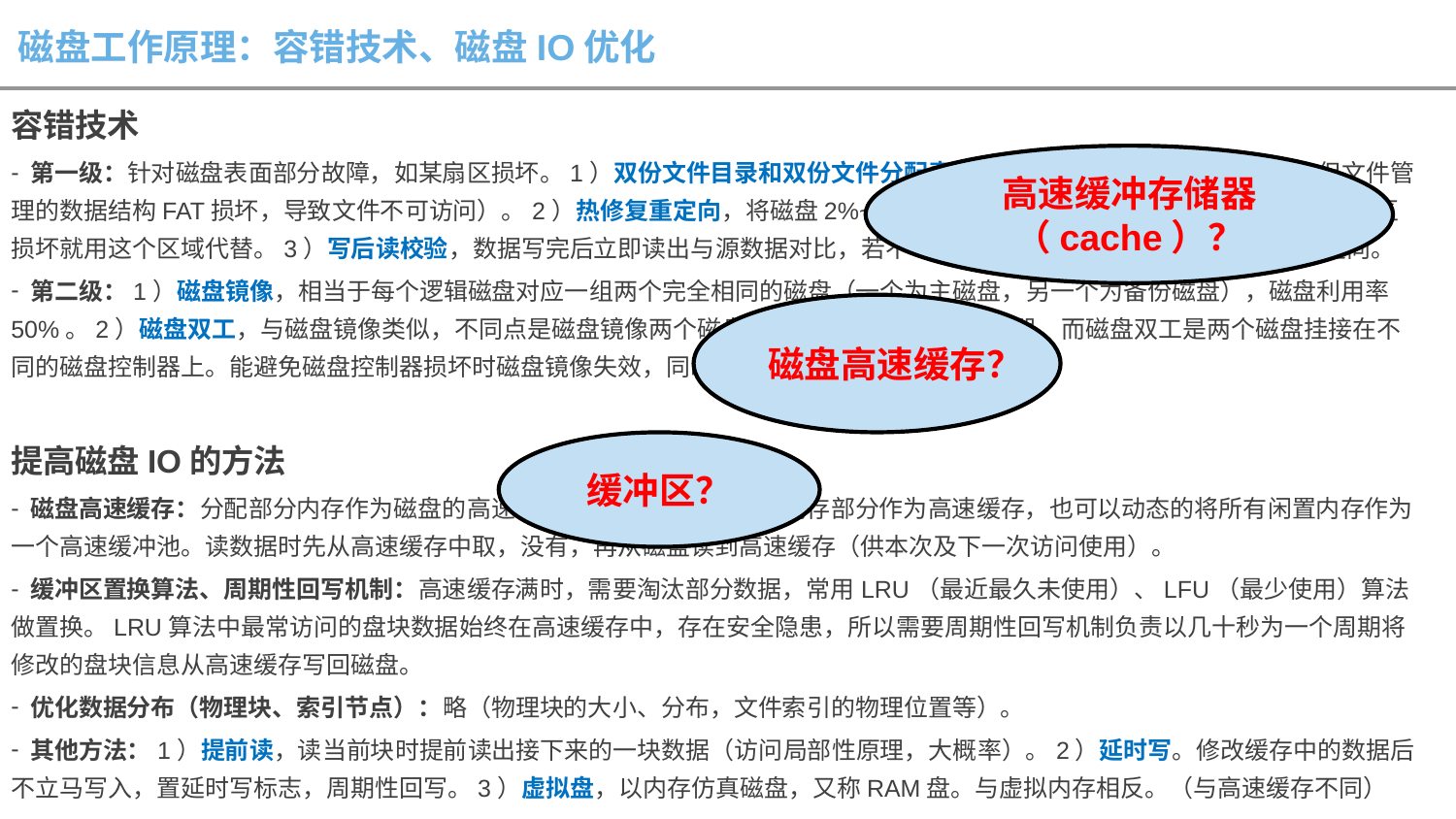

磁盘工作原理：容错技术、磁盘IO优化
容错技术
 第一级：针对磁盘表面部分故障，如某扇区损坏。1）双份文件目录和双份文件分配表（文件系统，防止文件信息还在，但文件管理的数据结构FAT损坏，导致文件不可访问）。2）热修复重定向，将磁盘2%~3%空间作为热修复重定向区，当需要读写的扇区损坏就用这个区域代替。3）写后读校验，数据写完后立即读出与源数据对比，若不一致，认为磁盘出错，则启用热修复重定向。
 第二级：1）磁盘镜像，相当于每个逻辑磁盘对应一组两个完全相同的磁盘（一个为主磁盘，另一个为备份磁盘），磁盘利用率50%。2）磁盘双工，与磁盘镜像类似，不同点是磁盘镜像两个磁盘连接的是同一个磁盘控制器，而磁盘双工是两个磁盘挂接在不同的磁盘控制器上。能避免磁盘控制器损坏时磁盘镜像失效，同时也提高磁盘访问效率。

提高磁盘IO的方法
 磁盘高速缓存：分配部分内存作为磁盘的高速缓存，可静态分配固定的内存部分作为高速缓存，也可以动态的将所有闲置内存作为一个高速缓冲池。读数据时先从高速缓存中取，没有，再从磁盘读到高速缓存（供本次及下一次访问使用）。
 缓冲区置换算法、周期性回写机制：高速缓存满时，需要淘汰部分数据，常用LRU（最近最久未使用）、LFU（最少使用）算法做置换。LRU算法中最常访问的盘块数据始终在高速缓存中，存在安全隐患，所以需要周期性回写机制负责以几十秒为一个周期将修改的盘块信息从高速缓存写回磁盘。
 优化数据分布（物理块、索引节点）：略（物理块的大小、分布，文件索引的物理位置等）。
 其他方法：1）提前读，读当前块时提前读出接下来的一块数据（访问局部性原理，大概率）。2）延时写。修改缓存中的数据后不立马写入，置延时写标志，周期性回写。3）虚拟盘，以内存仿真磁盘，又称RAM盘。与虚拟内存相反。（与高速缓存不同）

高速缓冲存储器（cache）？
磁盘高速缓存？
缓冲区？